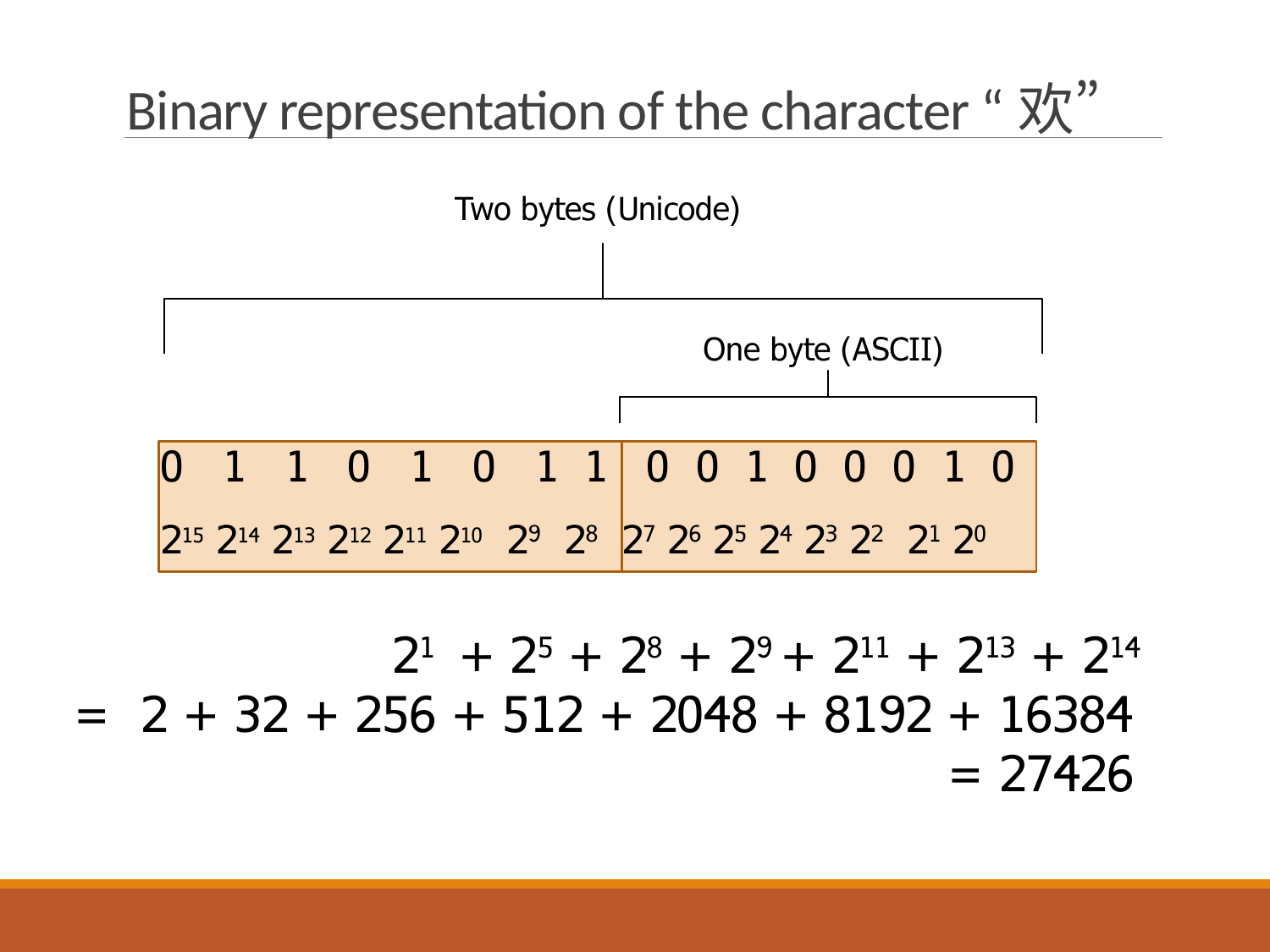

# Binary representation of the character “欢”
Two bytes (Unicode)

One byte (ASCII)
0   1   1   0   1   0   1  1   0  0  1  0  0  0  1  0

215 214 213 212 211 210  29  28  27 26 25 24 23 22  21 20
21  + 25 + 28 + 29 + 211 + 213 + 214
=  2 + 32 + 256 + 512 + 2048 + 8192 + 16384
= 27426